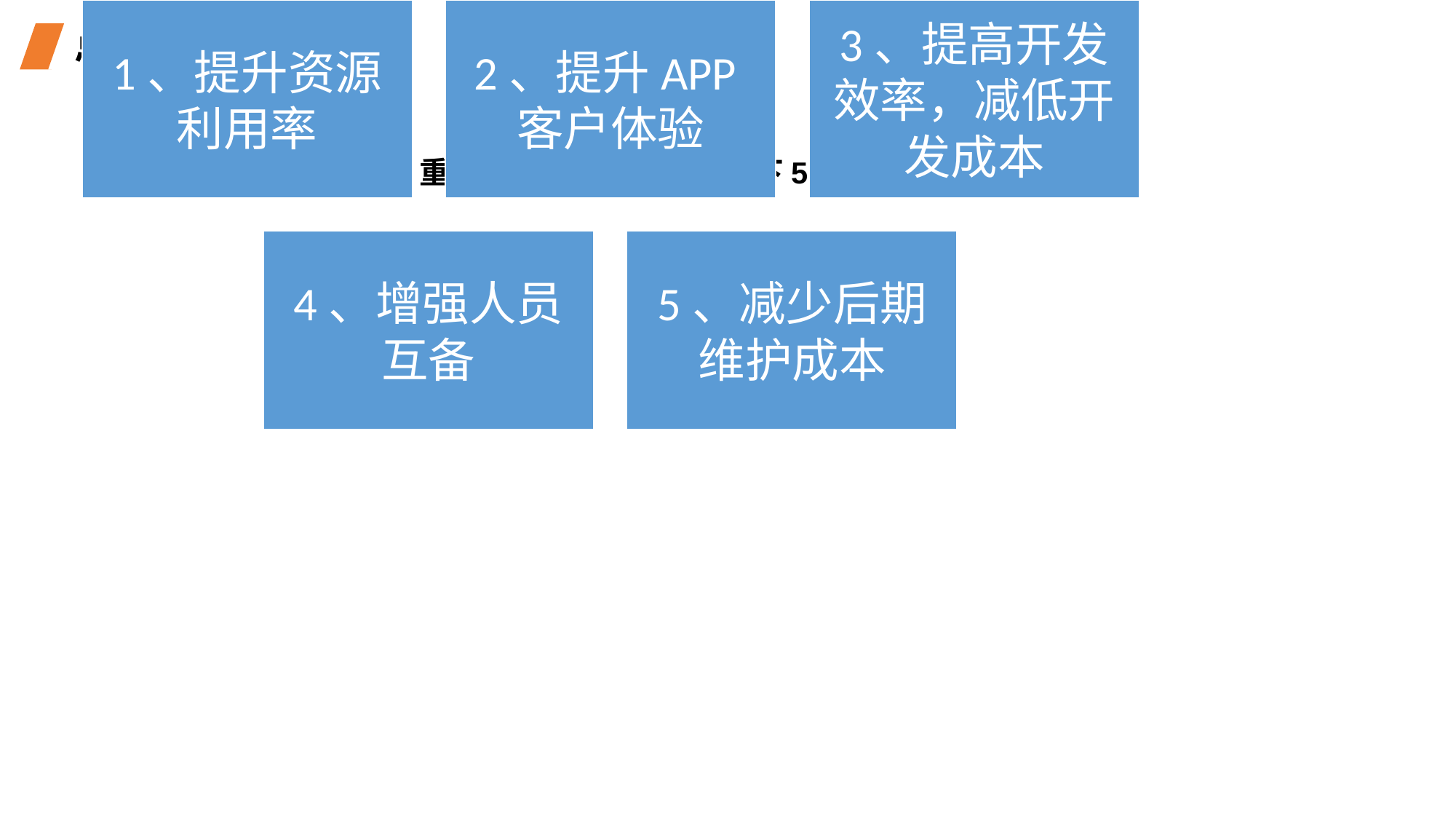

总结

基于上述优点的，app重构是有意义的，具有以下5个收益：

1、提升资源利用率
2、提升APP客户体验
3、提高开发效率，减低开发成本
4、增强人员互备
5、减少后期维护成本